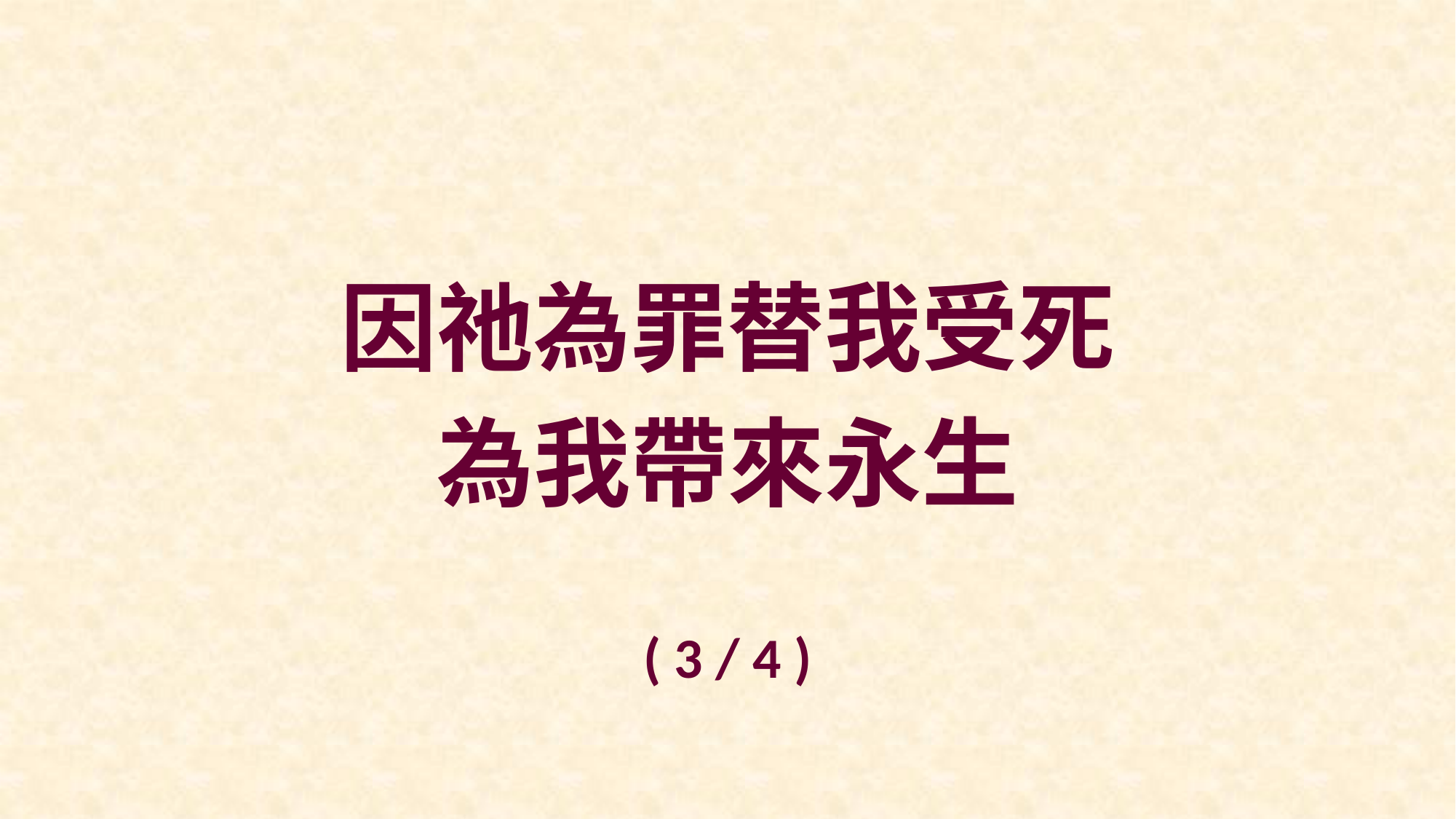

因祂為罪替我受死
為我帶來永生
( 3 / 4 )